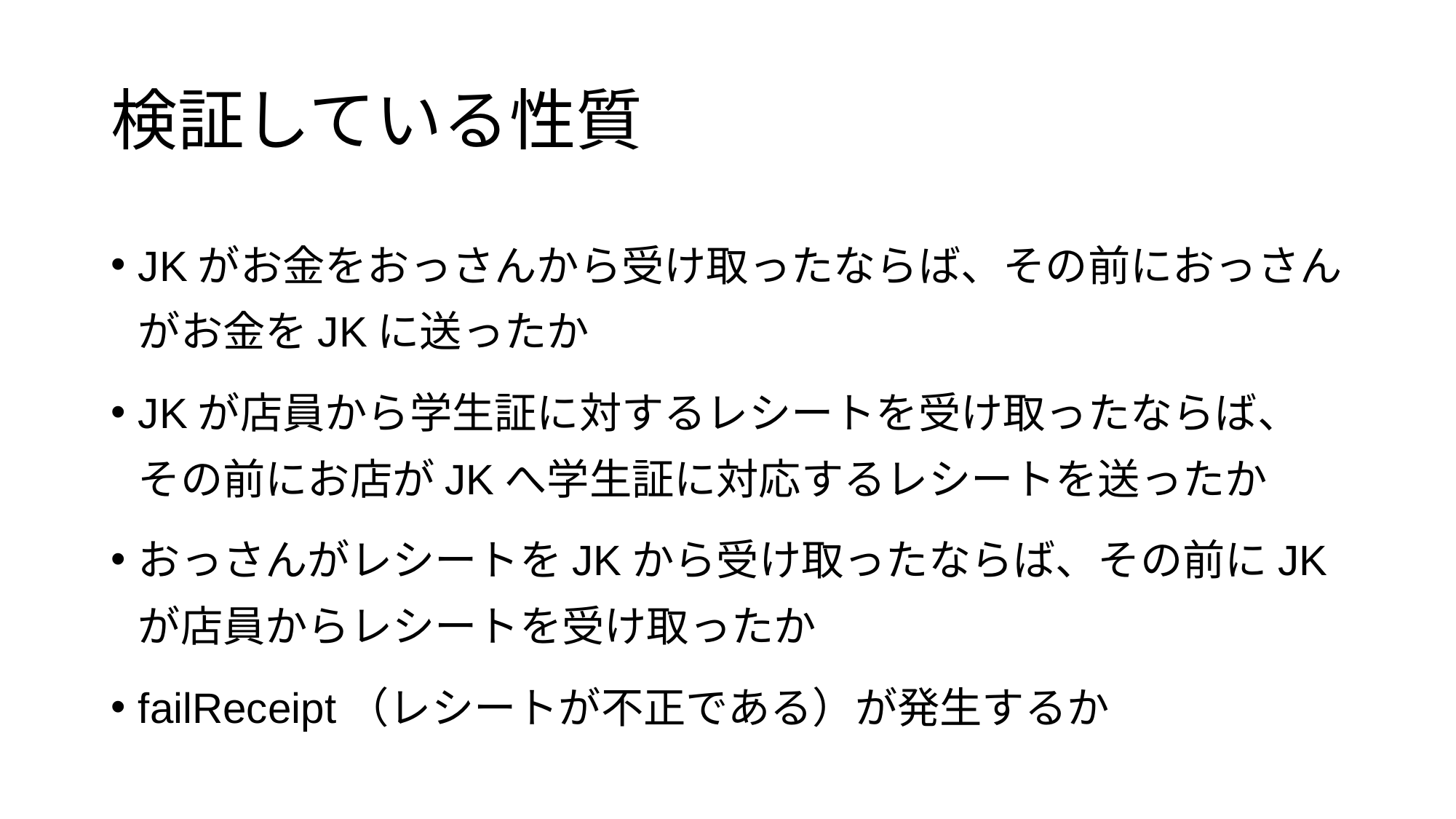

# 検証している性質
JKがお金をおっさんから受け取ったならば、その前におっさんがお金をJKに送ったか
JKが店員から学生証に対するレシートを受け取ったならば、　その前にお店がJKへ学生証に対応するレシートを送ったか
おっさんがレシートをJKから受け取ったならば、その前にJKが店員からレシートを受け取ったか
failReceipt（レシートが不正である）が発生するか